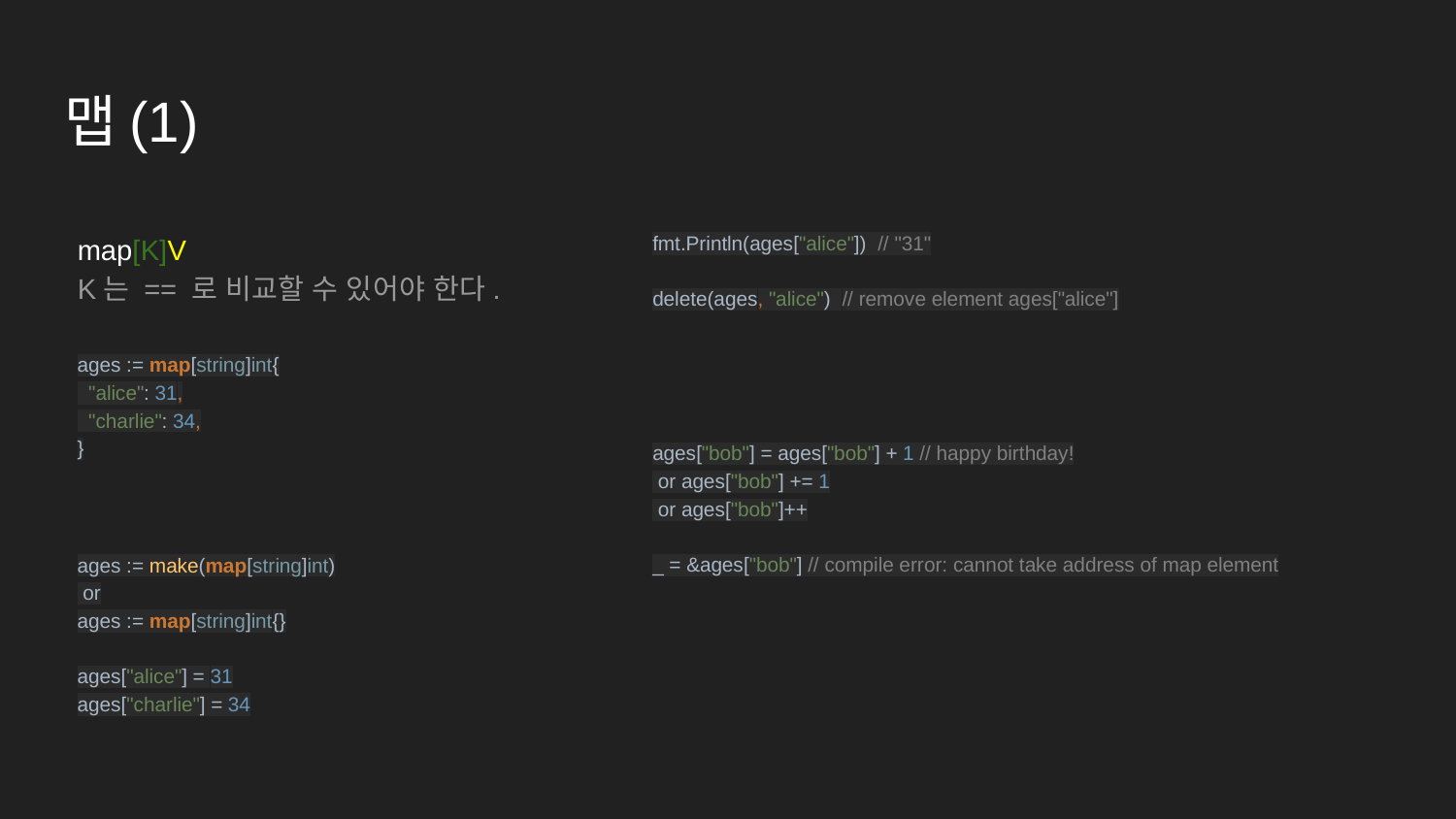

# 맵(1)
map[K]V
K는 == 로 비교할 수 있어야 한다.

fmt.Println(ages["alice"])  // "31"

delete(ages, "alice")  // remove element ages["alice"]

ages := map[string]int{
  "alice": 31,
  "charlie": 34,
}

ages["bob"] = ages["bob"] + 1 // happy birthday!
 or ages["bob"] += 1
 or ages["bob"]++

_ = &ages["bob"] // compile error: cannot take address of map element

ages := make(map[string]int)
 or
ages := map[string]int{}

ages["alice"] = 31
ages["charlie"] = 34